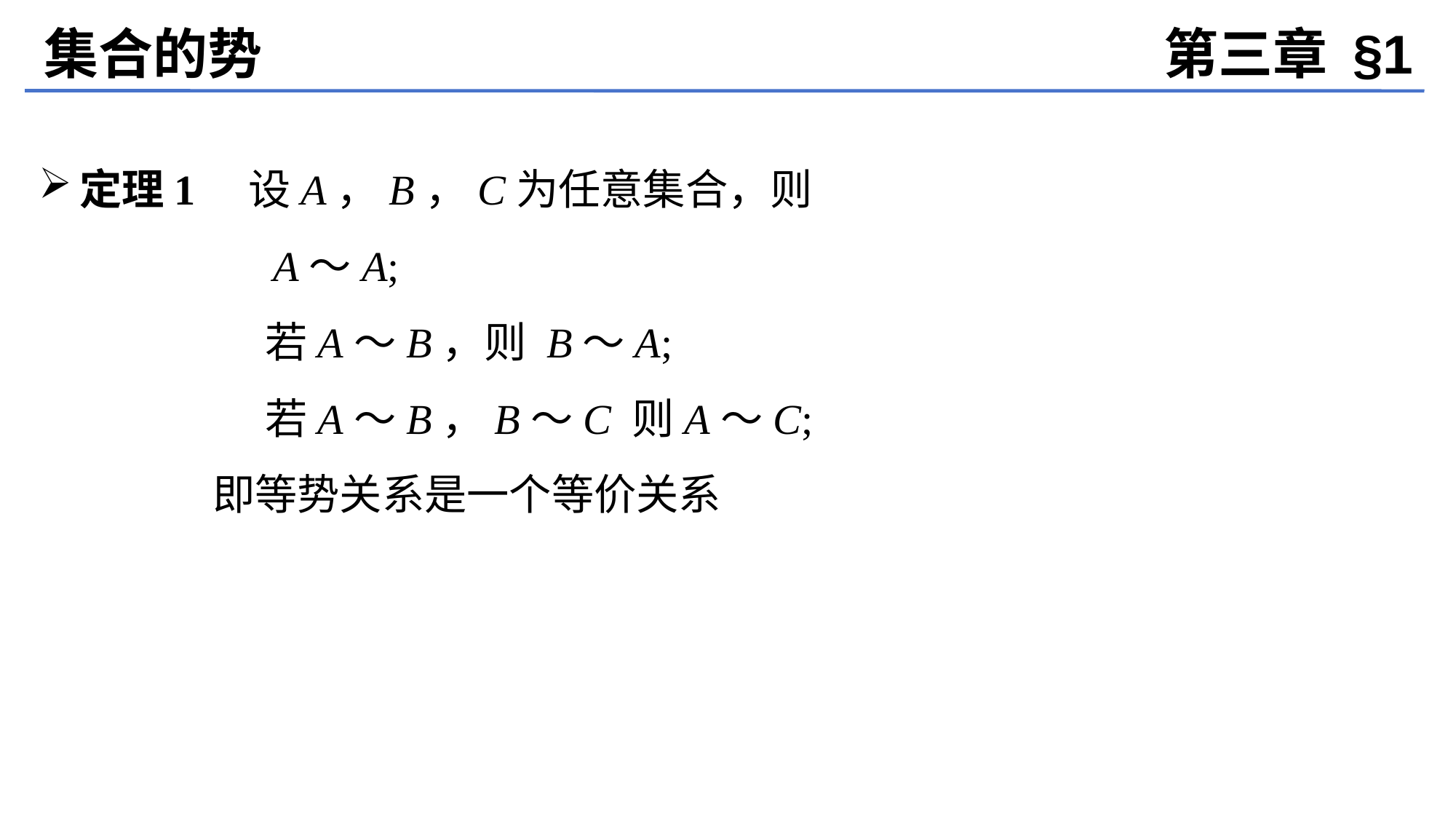

集合的势
第三章 §1
定理1　设A，B，C为任意集合，则
		        A～A;
		       若A～B，则 B～A;
		       若A～B，B～C 则A～C;
	             即等势关系是一个等价关系